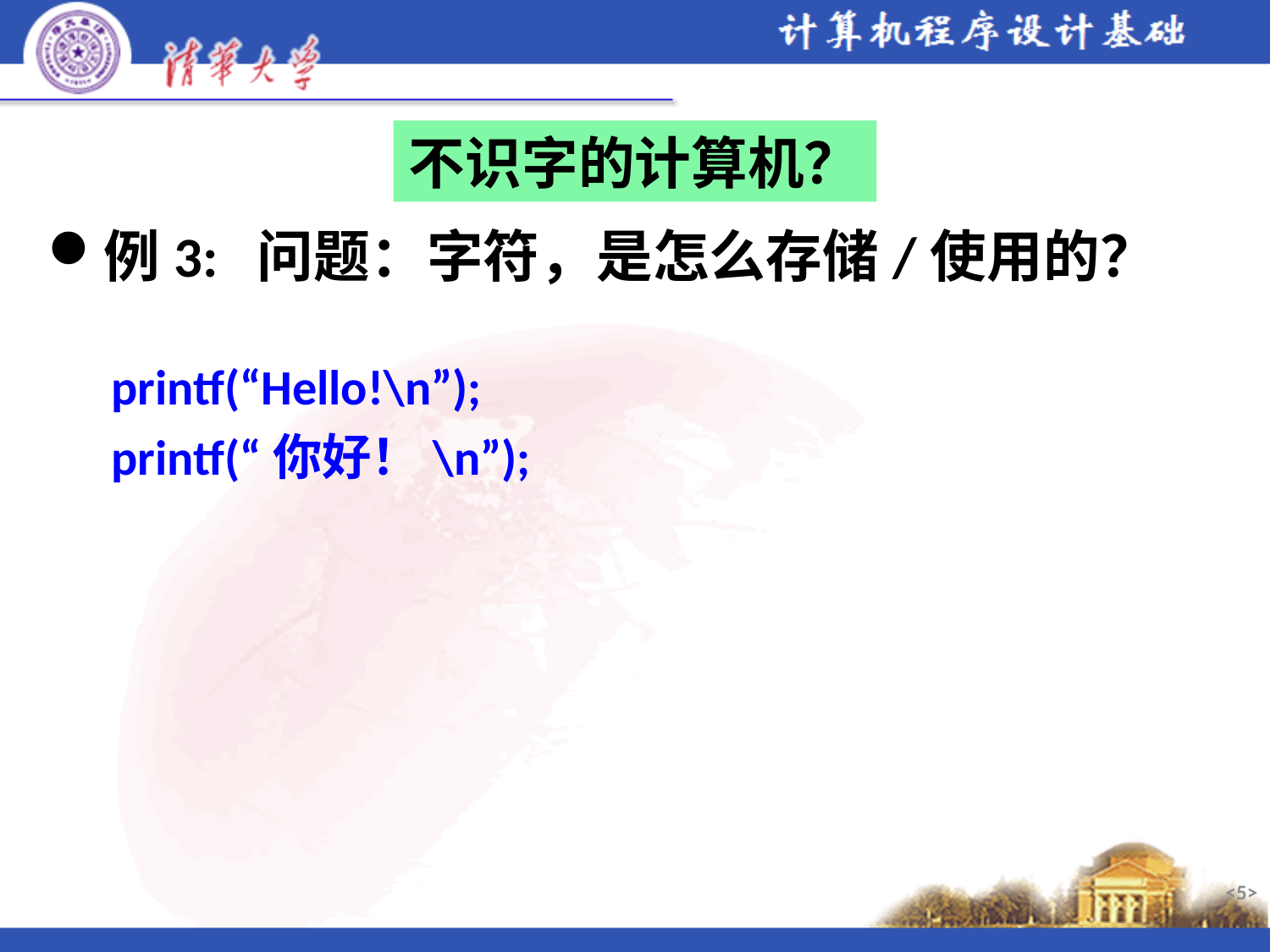

# 不识字的计算机？
例3:  问题：字符，是怎么存储/使用的？

printf(“Hello!\n”);
printf(“你好！\n”);

<5>